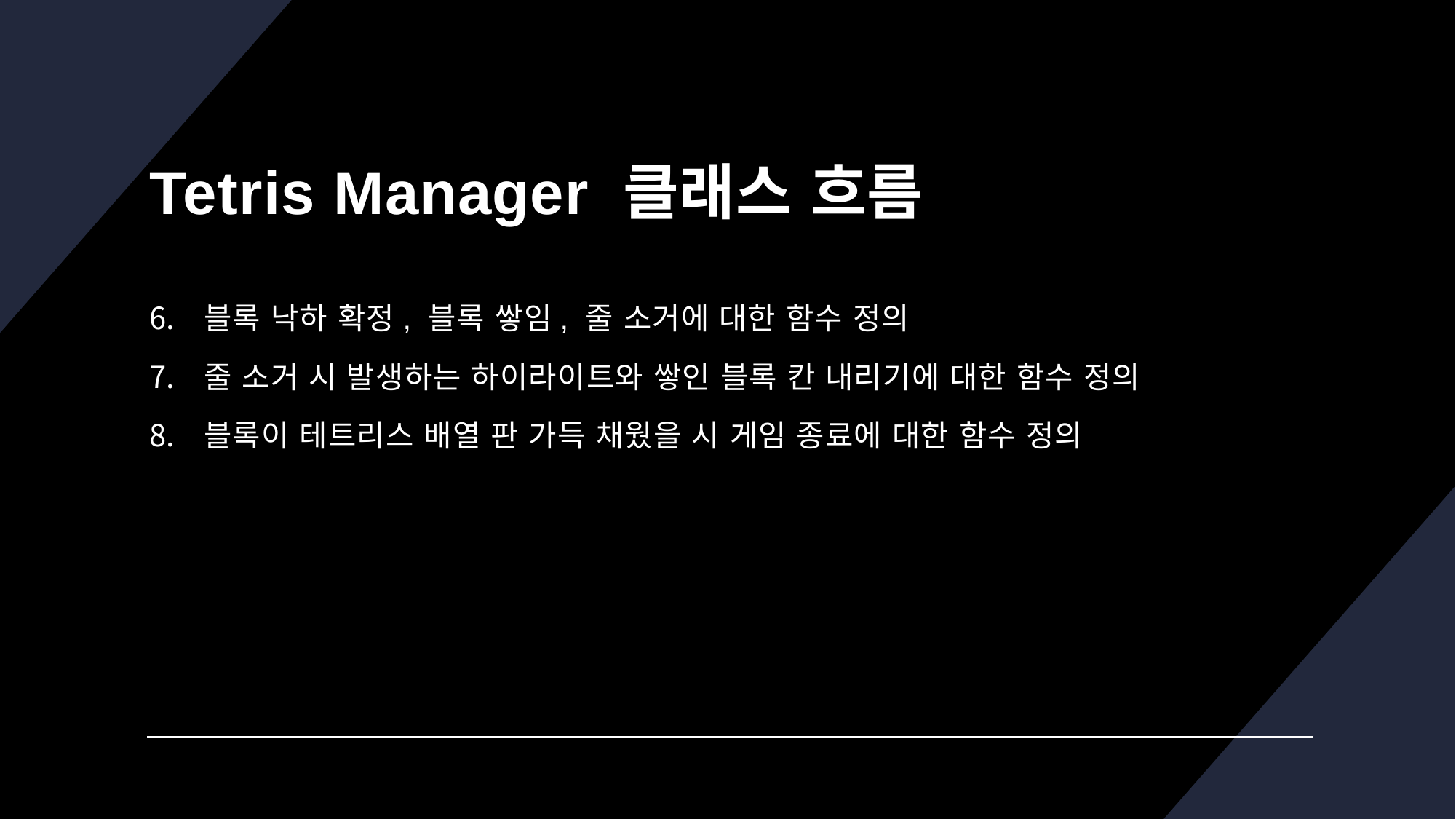

# Tetris Manager 클래스 흐름
블록 낙하 확정, 블록 쌓임, 줄 소거에 대한 함수 정의
줄 소거 시 발생하는 하이라이트와 쌓인 블록 칸 내리기에 대한 함수 정의
블록이 테트리스 배열 판 가득 채웠을 시 게임 종료에 대한 함수 정의